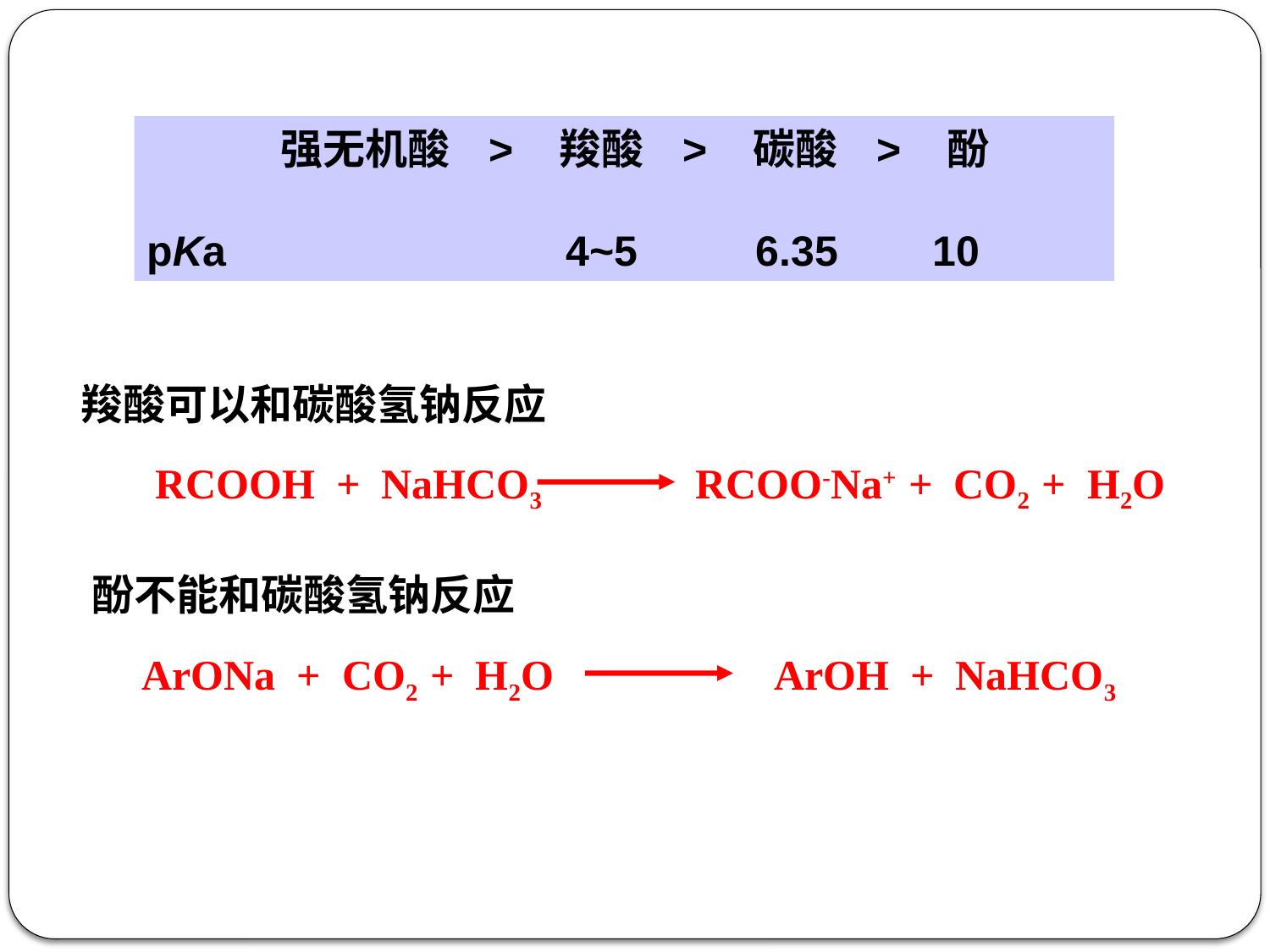

强无机酸   >   羧酸   >   碳酸   >   酚

pKa		              4~5          6.35        10
 羧酸可以和碳酸氢钠反应
RCOOH  +  NaHCO3                         RCOO-Na+  +  CO2  +  H2O

 酚不能和碳酸氢钠反应
ArONa  +  CO2  +  H2O                     ArOH  +  NaHCO3